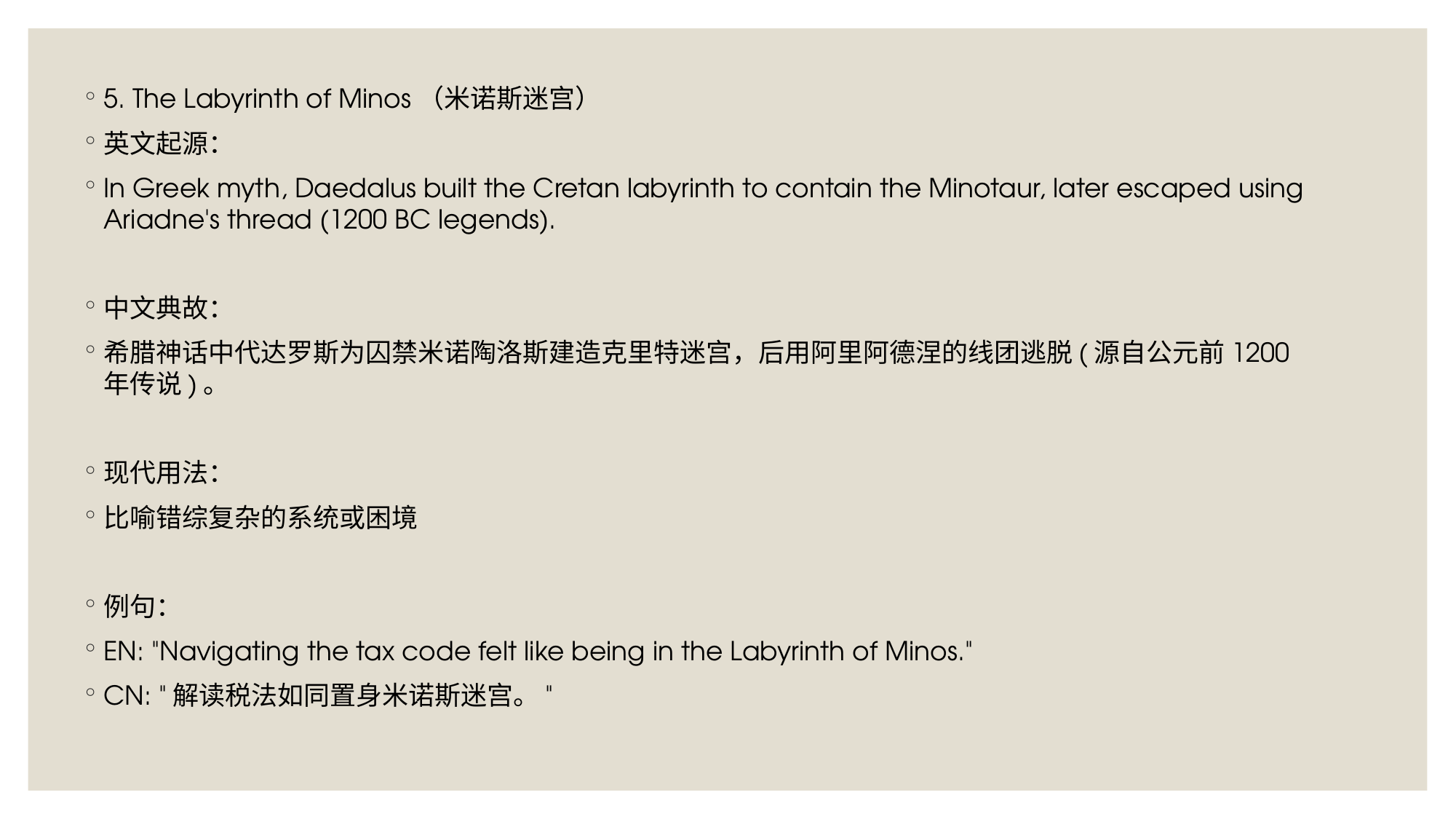

5. The Labyrinth of Minos（米诺斯迷宫）
英文起源：
In Greek myth, Daedalus built the Cretan labyrinth to contain the Minotaur, later escaped using Ariadne's thread (1200 BC legends).

中文典故：
希腊神话中代达罗斯为囚禁米诺陶洛斯建造克里特迷宫，后用阿里阿德涅的线团逃脱(源自公元前1200年传说)。

现代用法：
比喻错综复杂的系统或困境

例句：
EN: "Navigating the tax code felt like being in the Labyrinth of Minos."
CN: "解读税法如同置身米诺斯迷宫。"

#